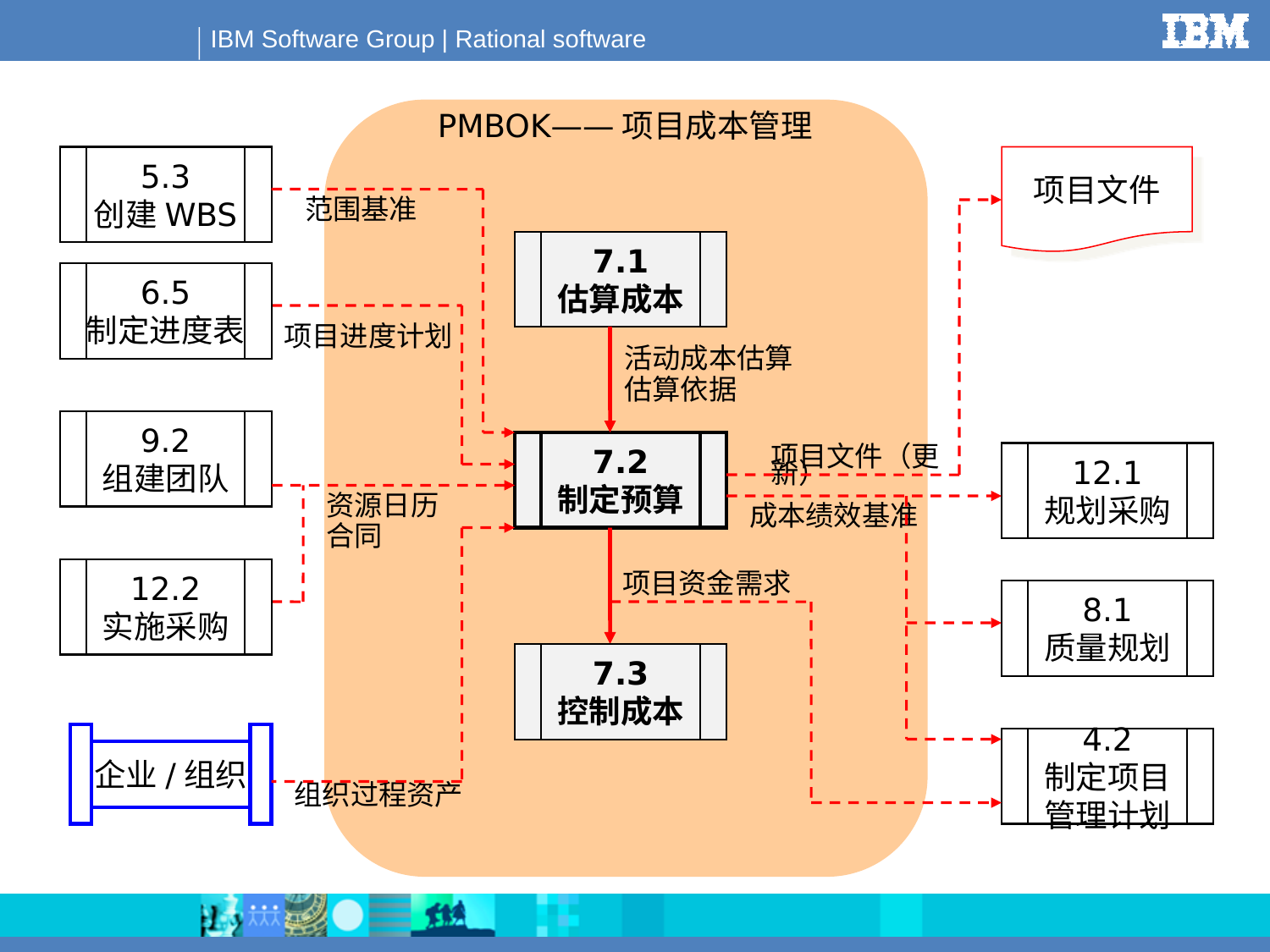

PMBOK——项目成本管理
5.3
创建WBS
项目文件

范围基准

7.1
估算成本
6.5
制定进度表

项目进度计划

活动成本估算
估算依据
9.2
组建团队

7.2
制定预算
12.1
规划采购
项目文件（更新）

资源日历
合同

成本绩效基准

12.2
实施采购

项目资金需求
8.1
质量规划

7.3
控制成本

企业/组织
4.2
制定项目
管理计划

组织过程资产